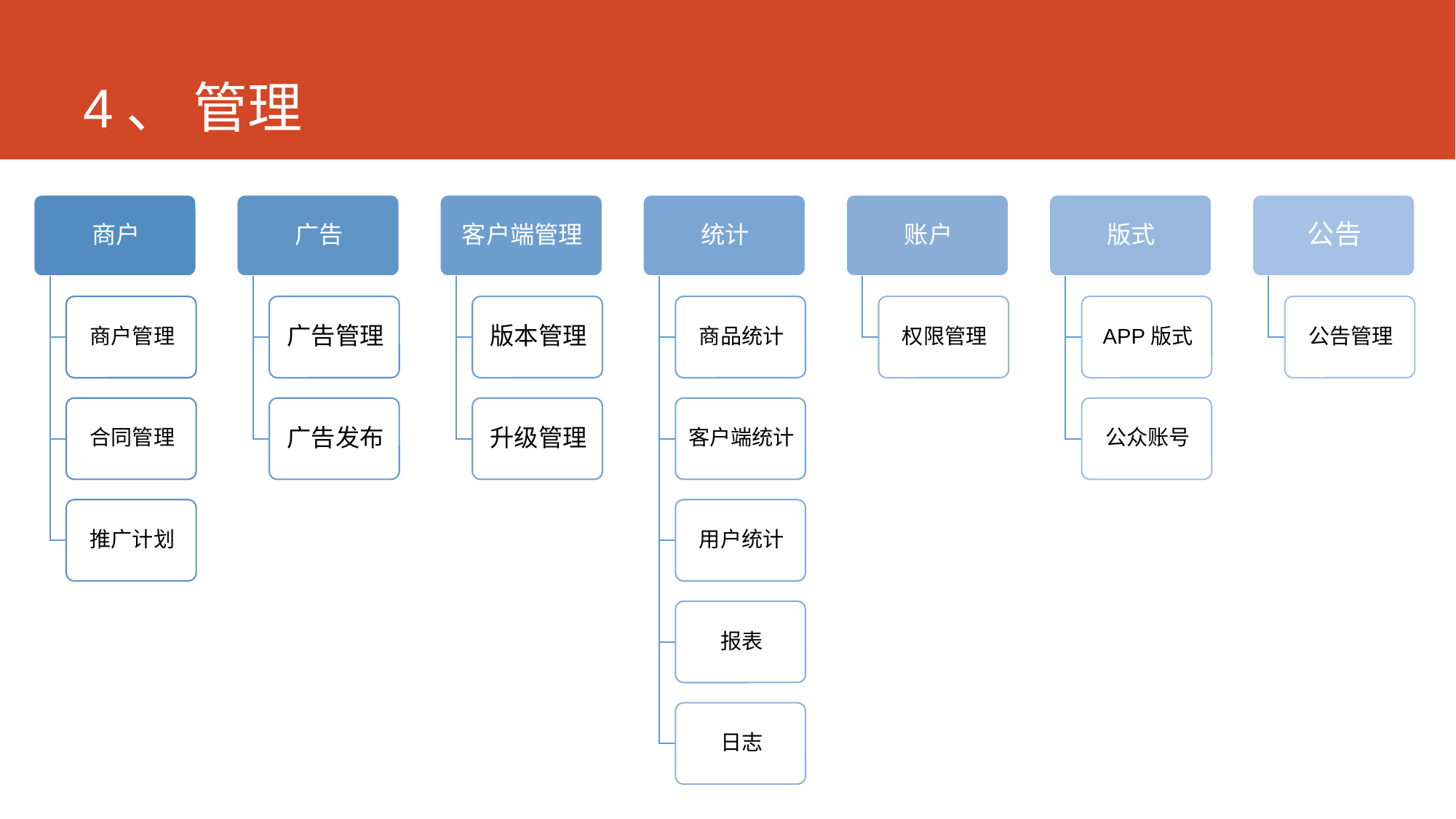

# 4、 管理
商户
商户管理
合同管理
推广计划
广告
广告管理
广告发布
客户端管理
版本管理
升级管理
统计
商品统计
客户端统计
用户统计
报表
日志
账户
权限管理
版式
APP版式
公众账号
公告
公告管理